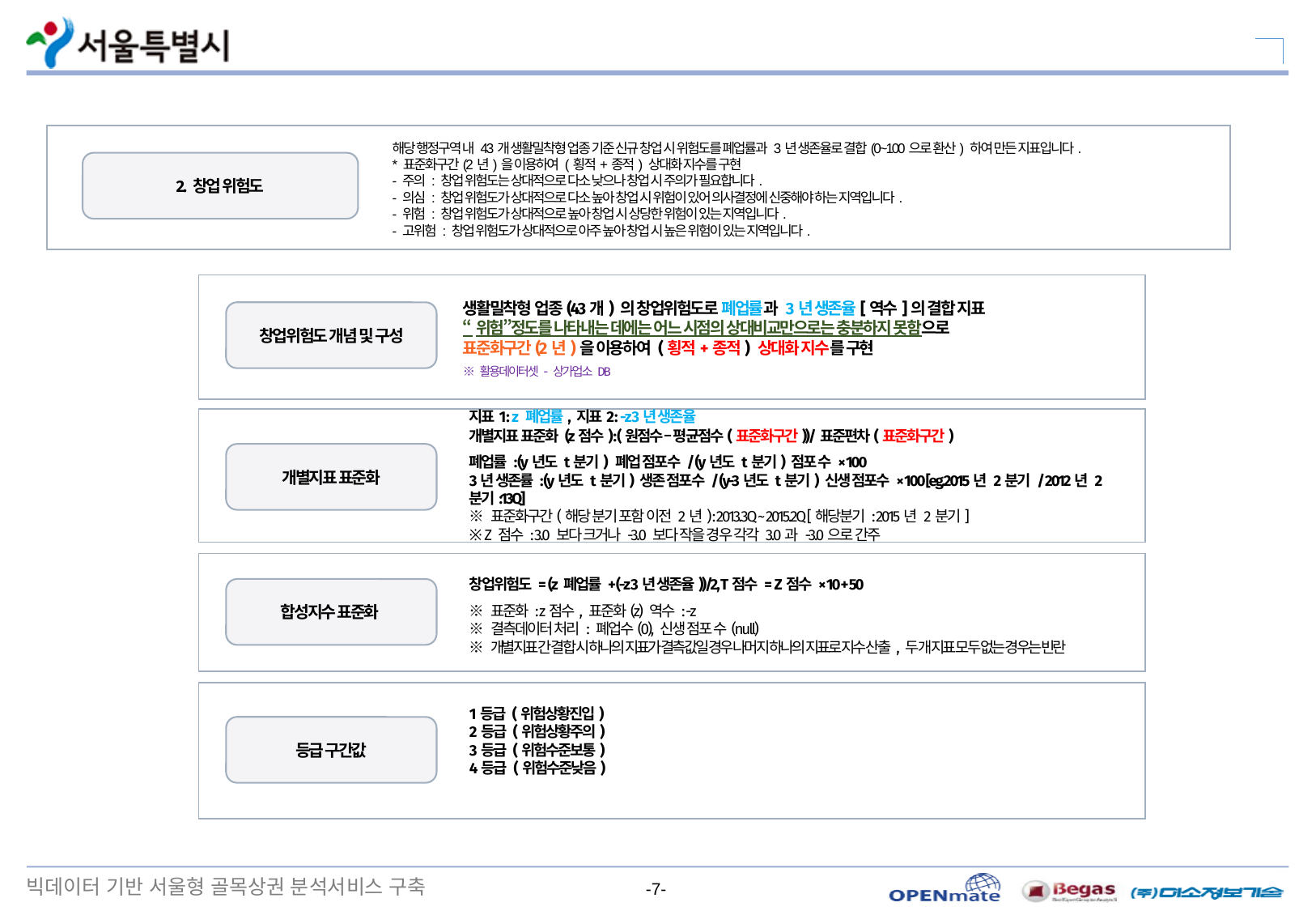

해당 행정구역 내 43개 생활밀착형 업종 기준 신규 창업 시 위험도를 폐업률과 3년 생존율로 결합(0~100으로 환산) 하여 만든 지표입니다.
* 표준화구간(2년)을 이용하여 (횡적+종적) 상대화 지수를 구현
- 주의 : 창업 위험도는 상대적으로 다소 낮으나 창업 시 주의가 필요합니다.
- 의심 : 창업 위험도가 상대적으로 다소 높아 창업 시 위험이 있어 의사결정에 신중해야 하는 지역입니다.
- 위험 : 창업 위험도가 상대적으로 높아 창업 시 상당한 위험이 있는 지역입니다.
- 고위험 : 창업 위험도가 상대적으로 아주 높아 창업 시 높은 위험이 있는 지역입니다.

2. 창업 위험도

생활밀착형 업종(43개) 의 창업위험도로 폐업률과 3년 생존율[역수]의 결합 지표
“위험”정도를 나타내는 데에는 어느 시점의 상대비교만으로는 충분하지 못함으로                                                  표준화구간(2년)을 이용하여 (횡적+종적) 상대화 지수를 구현

※ 활용데이터셋 - 상가업소 DB

창업위험도 개념 및 구성

지표1 : z 폐업률, 지표2 : -z 3년 생존율

개별지표 표준화 (z점수) : (원점수 – 평균점수(표준화구간))/표준편차(표준화구간)

폐업률 : (y년도 t분기)  폐업 점포수 / (y년도 t분기) 점포 수 × 100
3년 생존률 : (y년도 t분기) 생존 점포수 / (y-3년도 t분기) 신생 점포수 × 100 [eg.2015년 2분기 / 2012년 2분기:13Q]
※ 표준화구간(해당 분기 포함 이전 2년) : 2013.3Q ~ 2015.2Q [해당분기 : 2015년 2분기]
※ Z 점수 : 3.0 보다 크거나 -3.0 보다 작을 경우 각각 3.0과 -3.0으로 간주

개별지표 표준화

창업위험도 =  (z 폐업률 + (-z 3년 생존율))/2, T점수 =  Z점수 × 10 + 50

※ 표준화 : z점수, 표준화(z) 역수 : -z
※ 결측데이터 처리 : 폐업수(0), 신생 점포 수(null)
※ 개별지표 간 결합 시 하나의 지표가 결측값일 경우 나머지 하나의 지표로 지수 산출 , 두 개 지표 모두 없는 경우는 빈란

합성지수 표준화

1등급 (위험상황진입)
2등급 (위험상황주의)
3등급 (위험수준보통)
4등급 (위험수준낮음)

등급 구간값